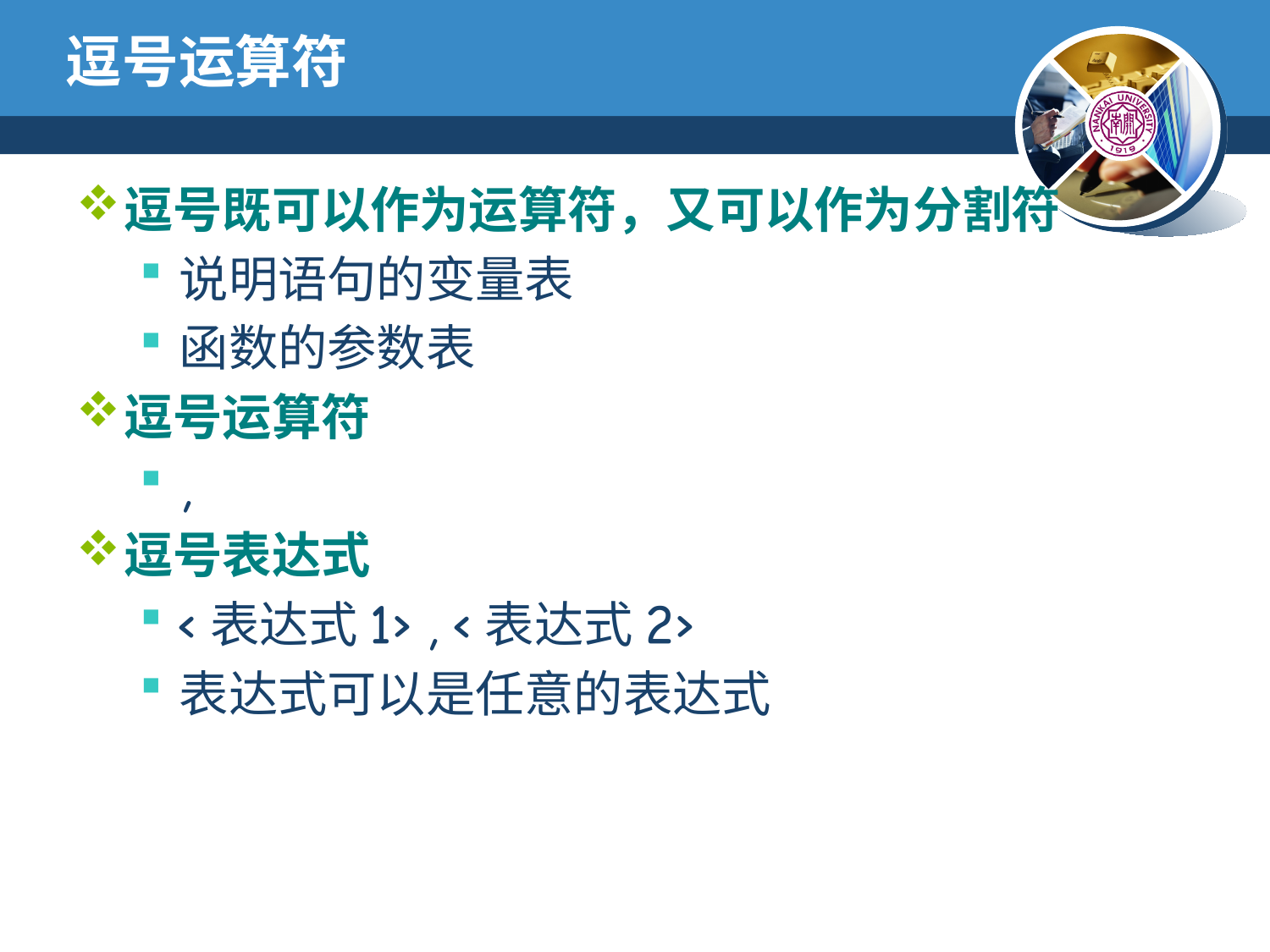

# 逗号运算符
逗号既可以作为运算符，又可以作为分割符
说明语句的变量表
函数的参数表
逗号运算符
,
逗号表达式
<表达式1> , <表达式2>
表达式可以是任意的表达式